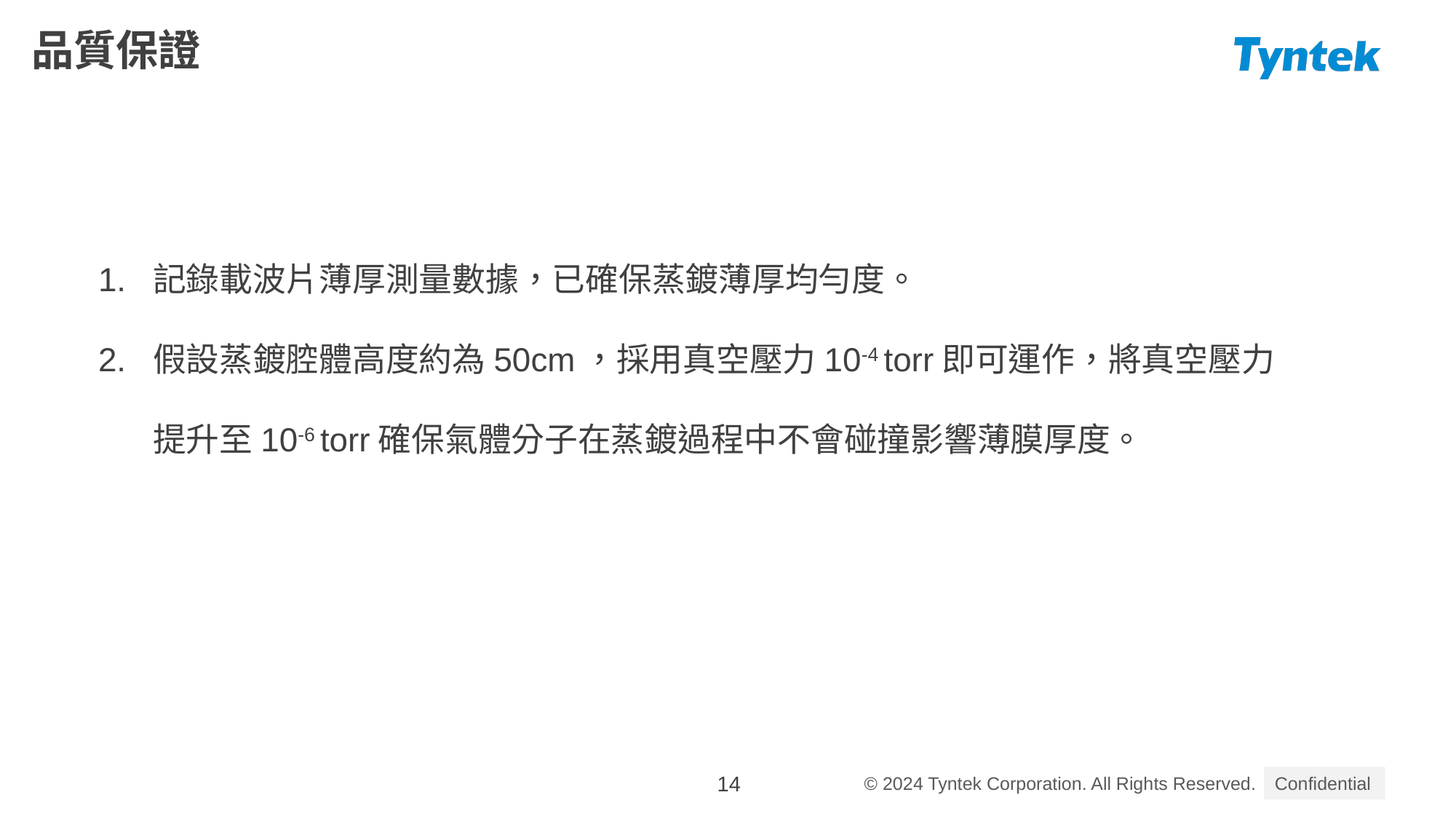

品質保證
記錄載波片薄厚測量數據，已確保蒸鍍薄厚均勻度。
假設蒸鍍腔體高度約為50cm，採用真空壓力10-4 torr即可運作，將真空壓力提升至10-6 torr確保氣體分子在蒸鍍過程中不會碰撞影響薄膜厚度。

14